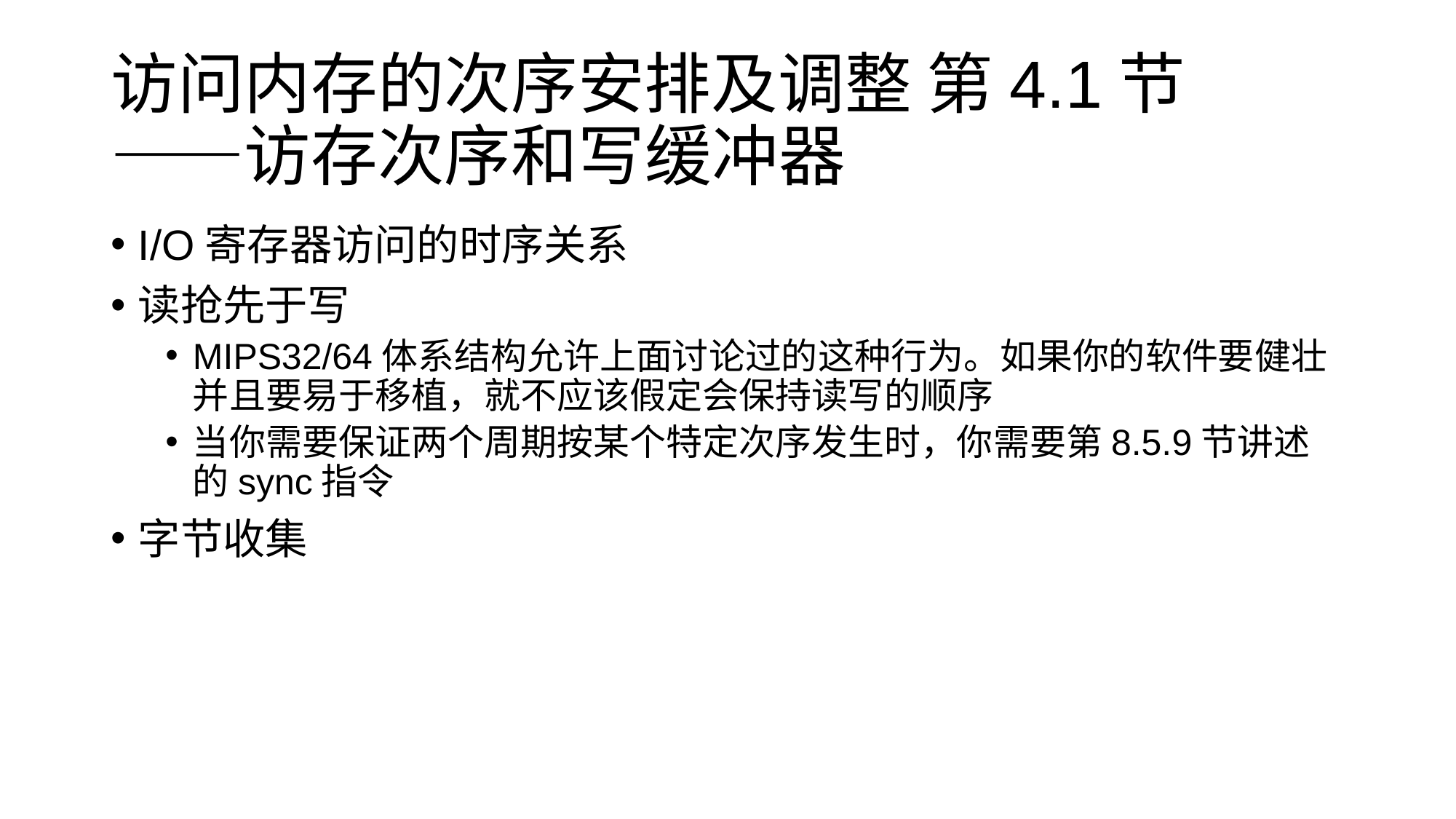

# 访问内存的次序安排及调整 第4.1节 ——访存次序和写缓冲器
I/O寄存器访问的时序关系
读抢先于写
MIPS32/64体系结构允许上面讨论过的这种行为。如果你的软件要健壮并且要易于移植，就不应该假定会保持读写的顺序
当你需要保证两个周期按某个特定次序发生时，你需要第8.5.9节讲述的sync指令
字节收集